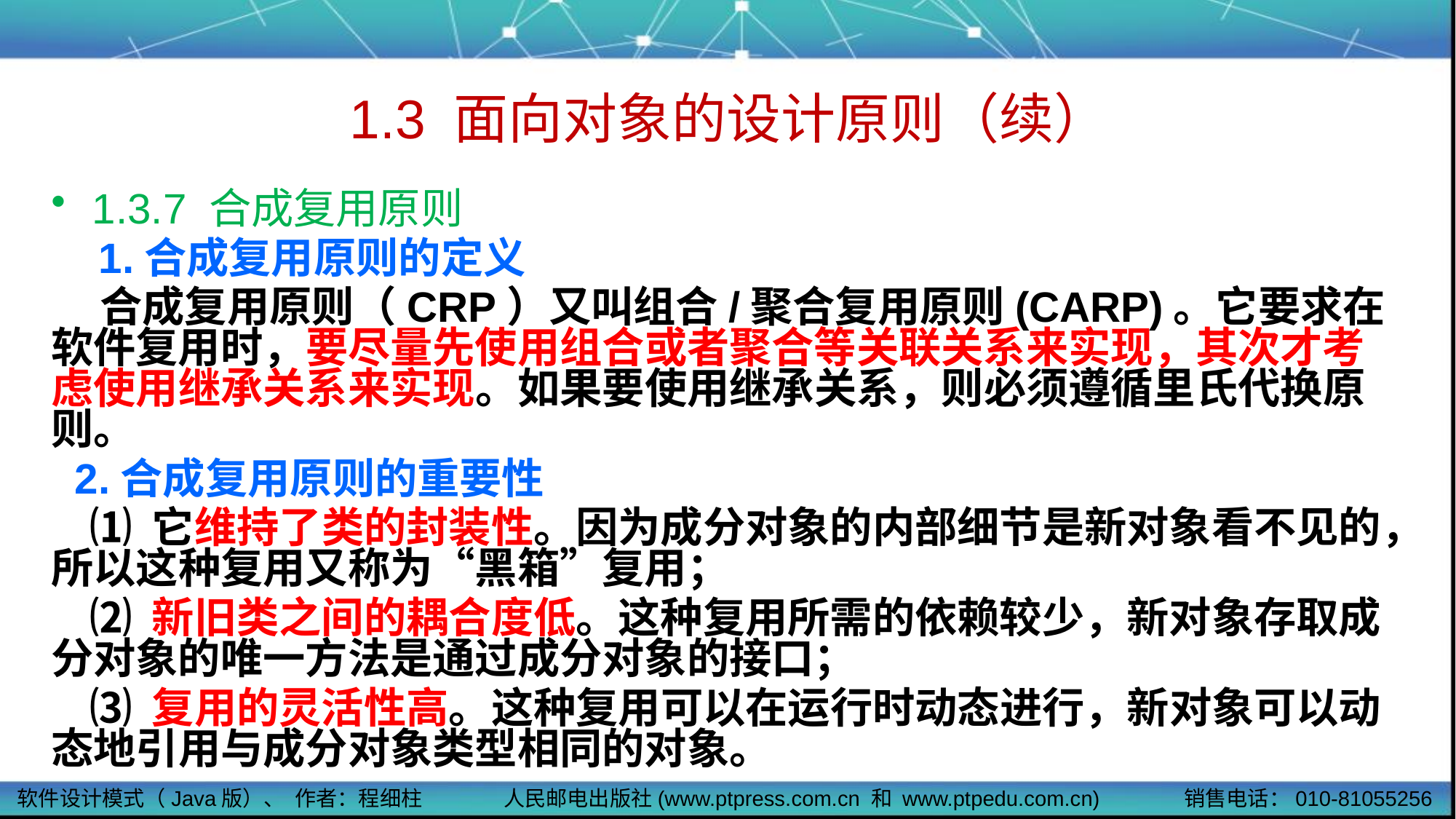

# 1.3 面向对象的设计原则（续）
1.3.7 合成复用原则
    1.合成复用原则的定义
    合成复用原则（CRP）又叫组合/聚合复用原则(CARP)。它要求在软件复用时，要尽量先使用组合或者聚合等关联关系来实现，其次才考虑使用继承关系来实现。如果要使用继承关系，则必须遵循里氏代换原则。
  2.合成复用原则的重要性
    ⑴ 它维持了类的封装性。因为成分对象的内部细节是新对象看不见的，所以这种复用又称为“黑箱”复用；
    ⑵ 新旧类之间的耦合度低。这种复用所需的依赖较少，新对象存取成分对象的唯一方法是通过成分对象的接口；
    ⑶ 复用的灵活性高。这种复用可以在运行时动态进行，新对象可以动态地引用与成分对象类型相同的对象。
软件设计模式（Java版）、  作者：程细柱
人民邮电出版社(www.ptpress.com.cn 和 www.ptpedu.com.cn)
销售电话：010-81055256